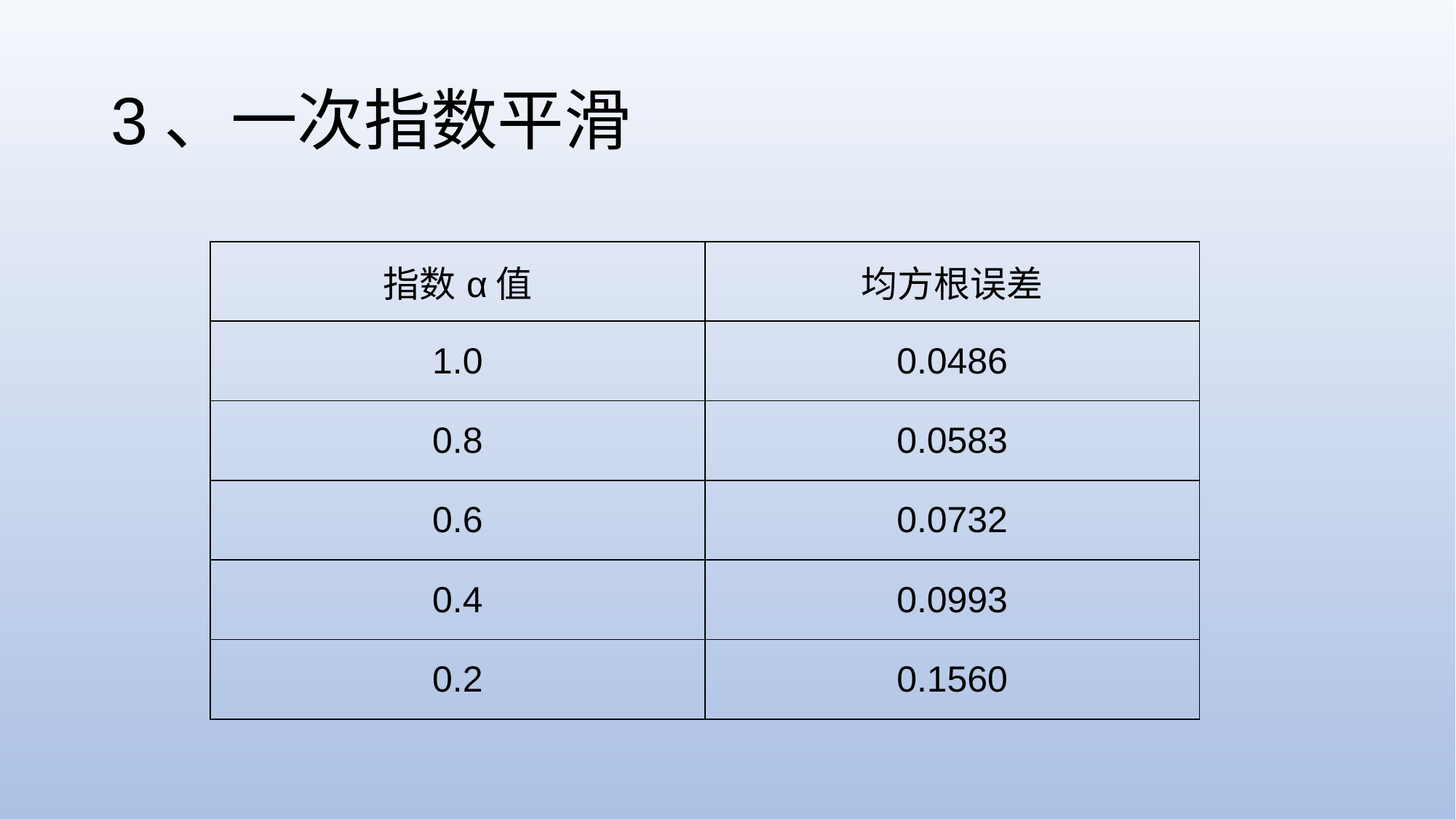

# 3、一次指数平滑
| 指数α值 | 均方根误差 |
| --- | --- |
| 1.0 | 0.0486 |
| 0.8 | 0.0583 |
| 0.6 | 0.0732 |
| 0.4 | 0.0993 |
| 0.2 | 0.1560 |